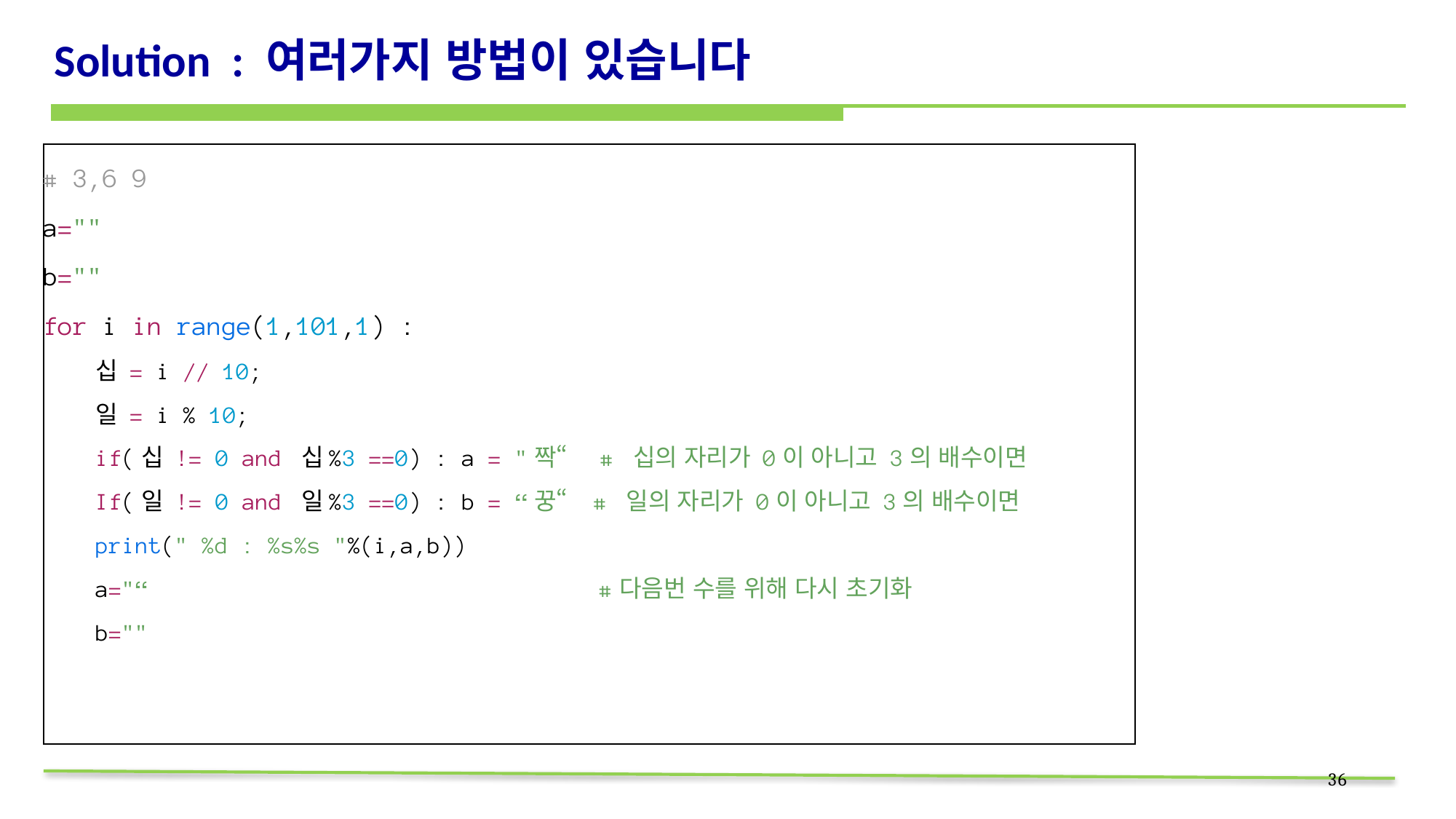

# Solution  : 여러가지 방법이 있습니다
# 3,6 9
a=""
b=""
for i in range(1,101,1) :
십 = i // 10;
일 = i % 10;
if(십 != 0 and 십%3 ==0) : a = "짝“    # 십의 자리가 0이 아니고 3의 배수이면
If(일 != 0 and 일%3 ==0) : b = “꿍“   # 일의 자리가 0이 아니고 3의 배수이면
print(" %d : %s%s "%(i,a,b))
a="“                                  #다음번 수를 위해 다시 초기화
b=""

36